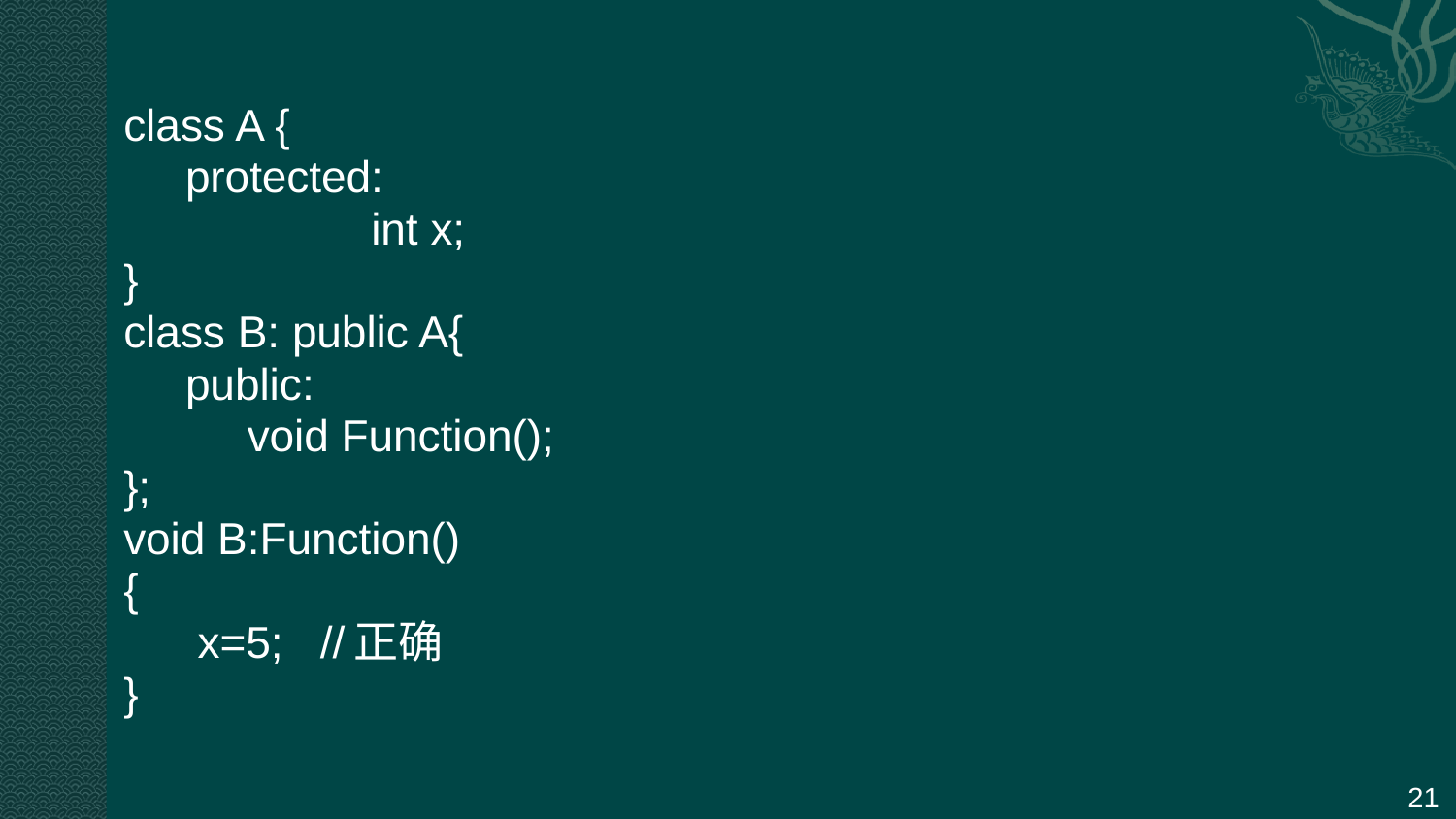

class A {
     protected:
                    int x;
}
class B: public A{
     public:
          void Function();
};
void B:Function()
{
      x=5;   //正确
}
21